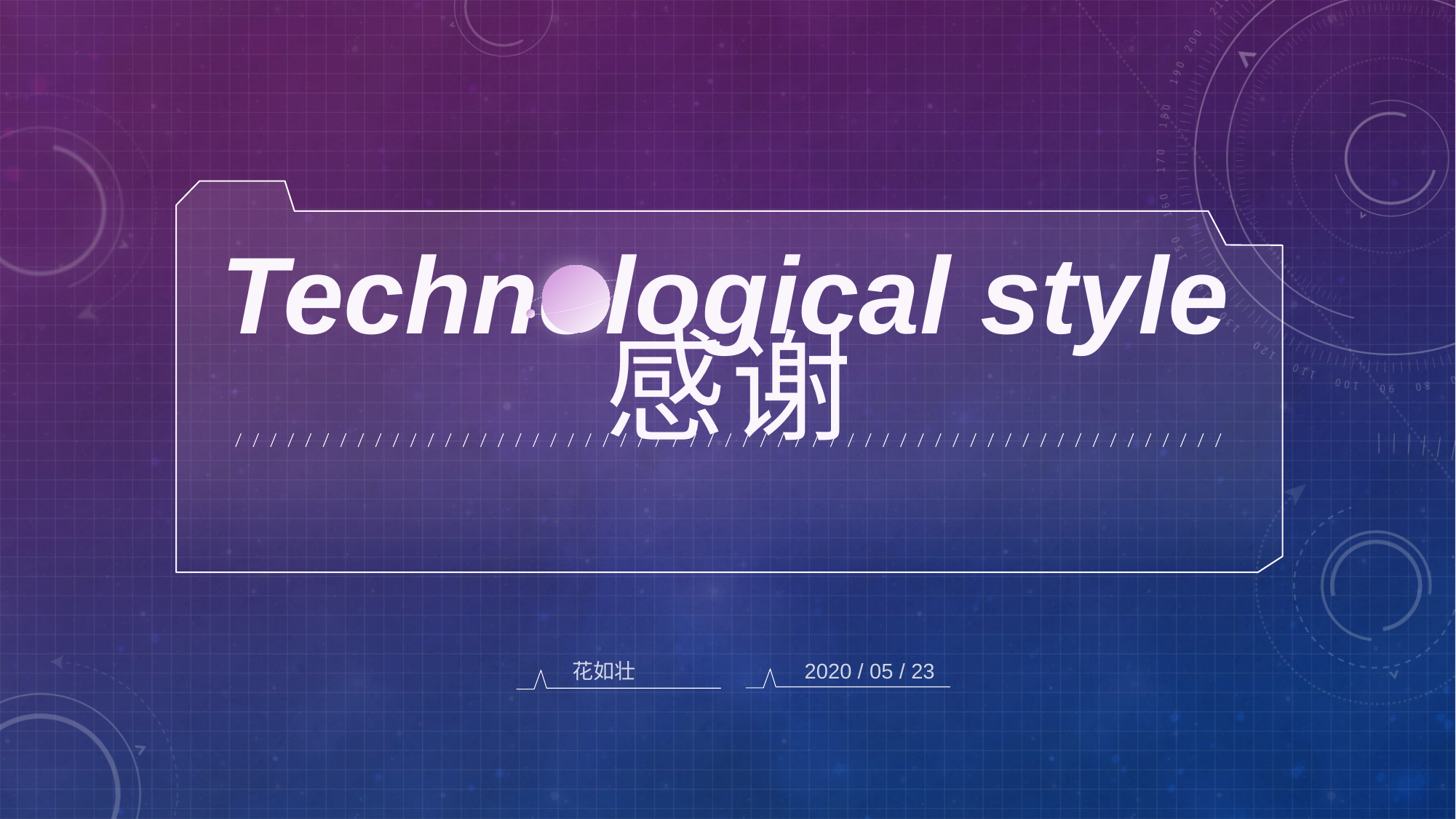

感谢
花如壮
2020 / 05 / 23